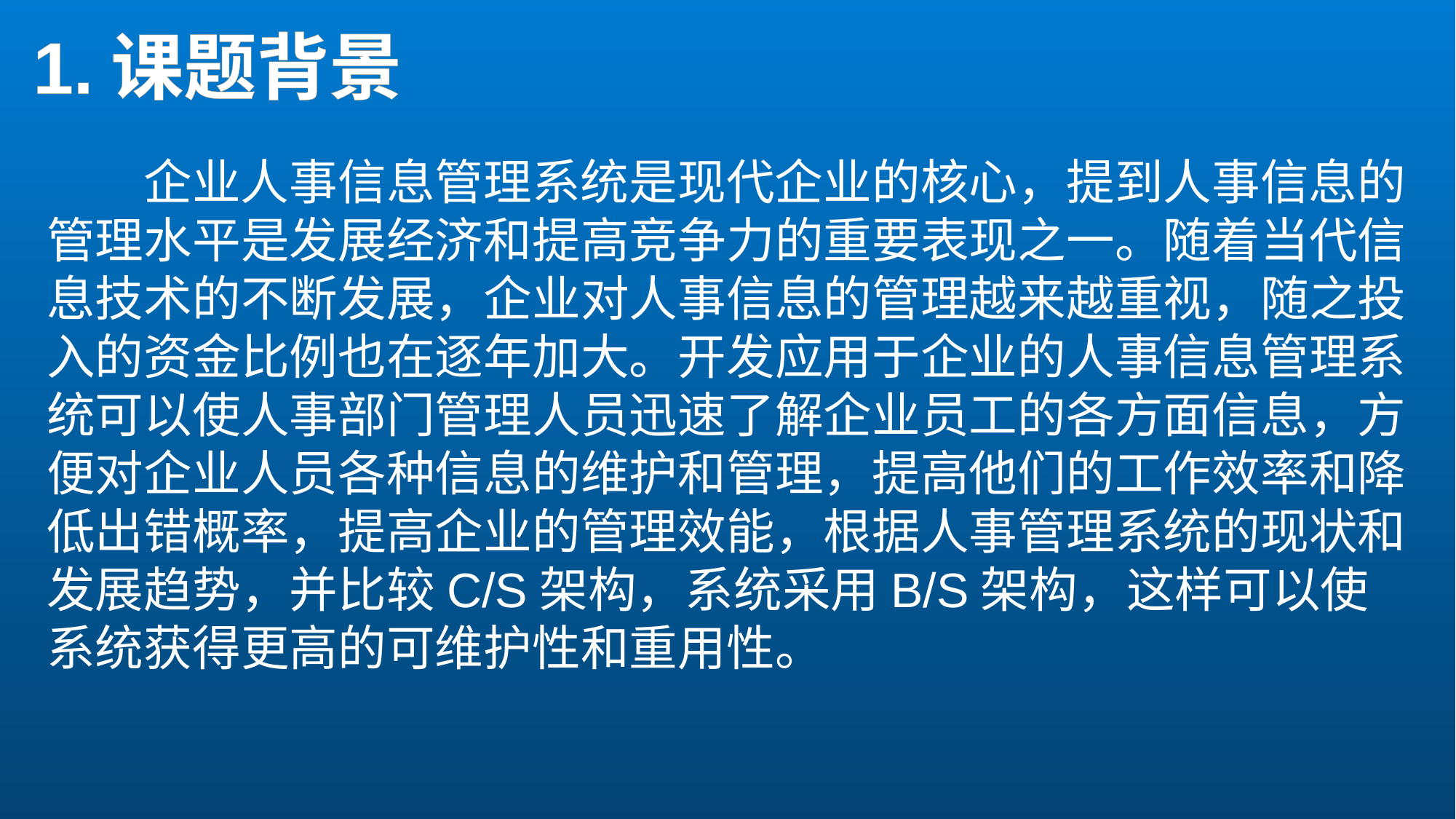

# 1.课题背景
企业人事信息管理系统是现代企业的核心，提到人事信息的管理水平是发展经济和提高竞争力的重要表现之一。随着当代信息技术的不断发展，企业对人事信息的管理越来越重视，随之投入的资金比例也在逐年加大。开发应用于企业的人事信息管理系统可以使人事部门管理人员迅速了解企业员工的各方面信息，方便对企业人员各种信息的维护和管理，提高他们的工作效率和降低出错概率，提高企业的管理效能，根据人事管理系统的现状和发展趋势，并比较C/S架构，系统采用B/S架构，这样可以使系统获得更高的可维护性和重用性。